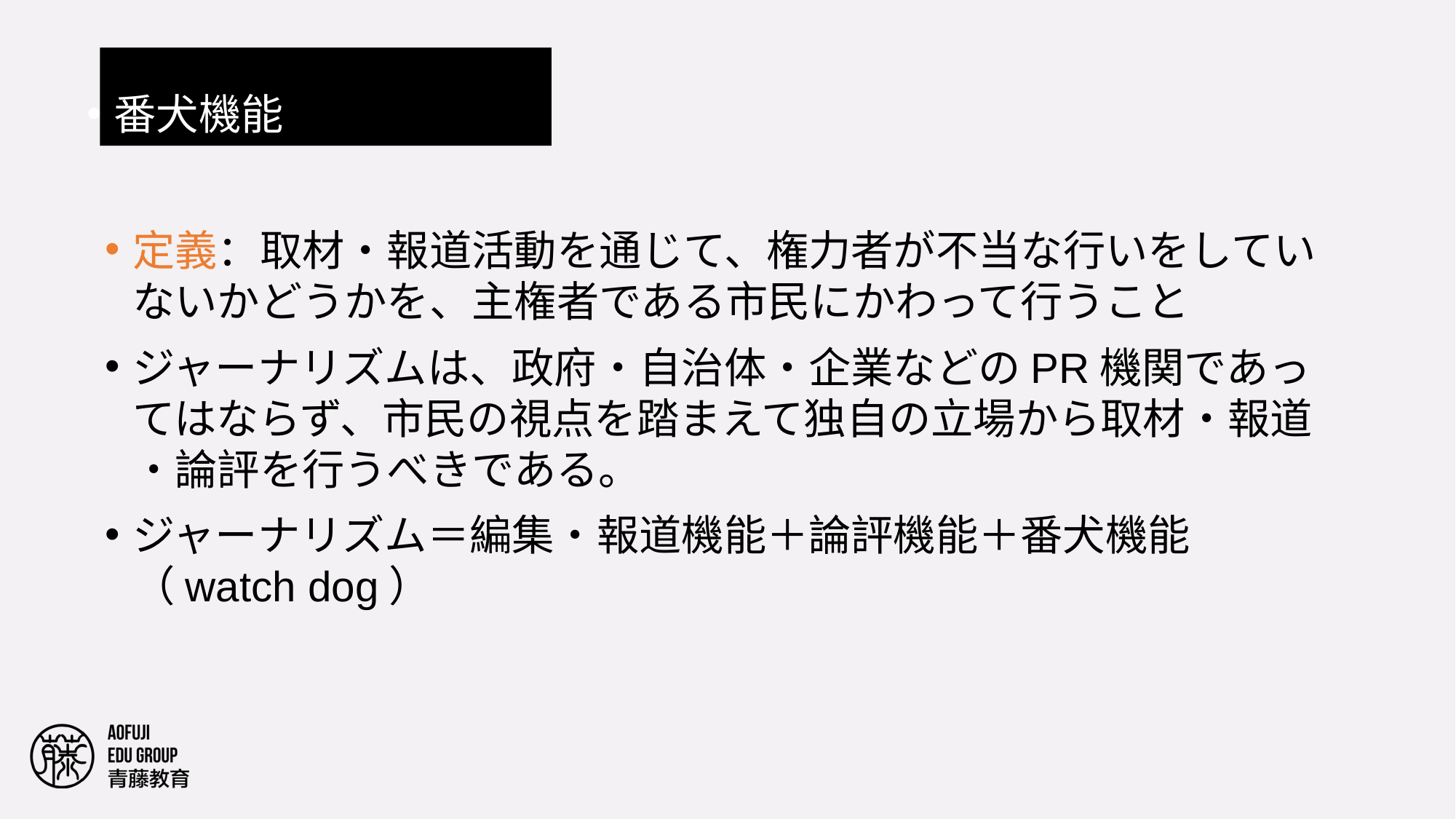

#

番犬機能
定義：取材・報道活動を通じて、権力者が不当な行いをしていないかどうかを、主権者である市民にかわって行うこと
ジャーナリズムは、政府・自治体・企業などのPR機関であってはならず、市民の視点を踏まえて独自の立場から取材・報道・論評を行うべきである。
ジャーナリズム＝編集・報道機能＋論評機能＋番犬機能（watch dog）